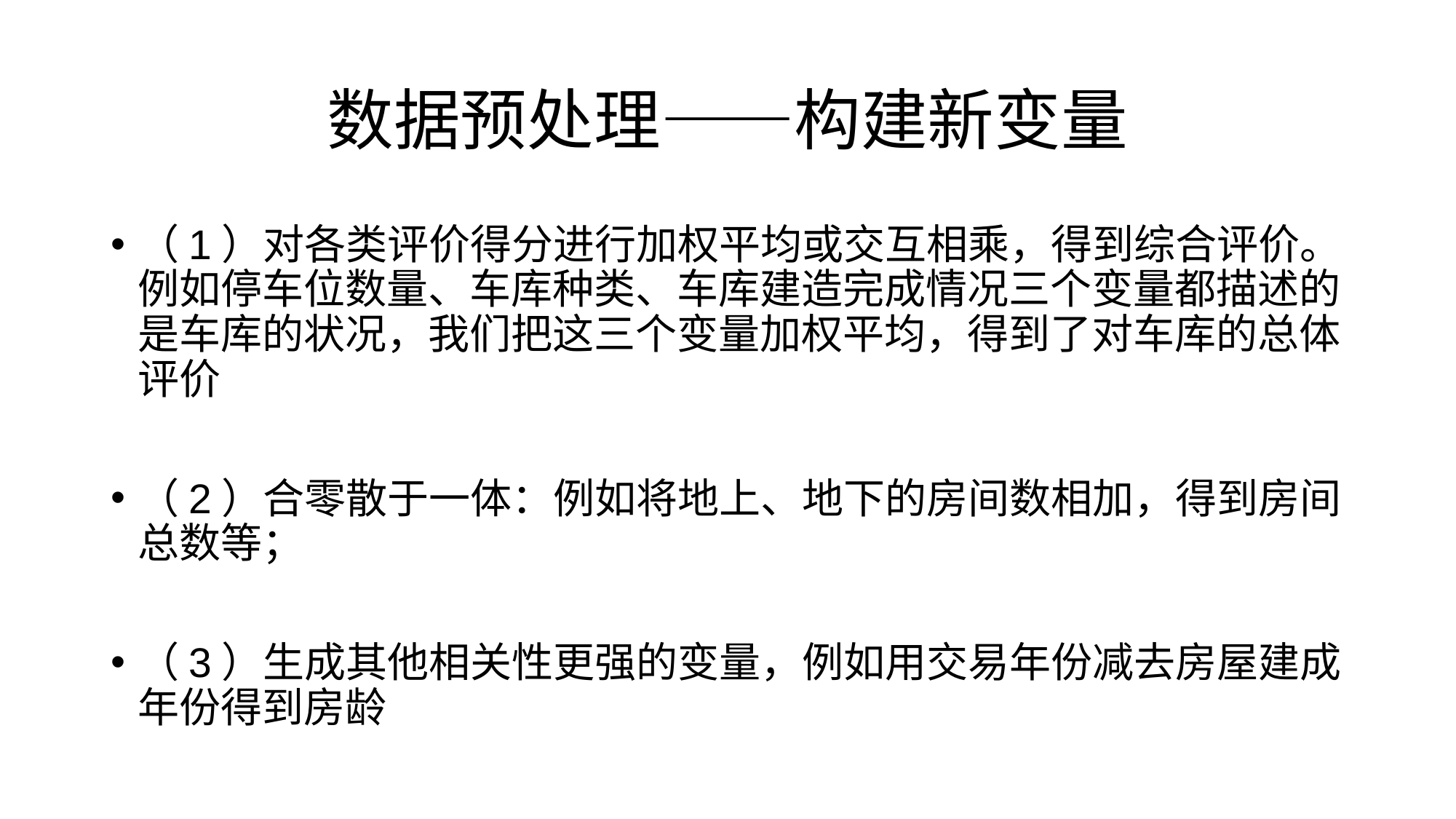

# 数据预处理——构建新变量
（1）对各类评价得分进行加权平均或交互相乘，得到综合评价。例如停车位数量、车库种类、车库建造完成情况三个变量都描述的是车库的状况，我们把这三个变量加权平均，得到了对车库的总体评价

（2）合零散于一体：例如将地上、地下的房间数相加，得到房间总数等；

（3）生成其他相关性更强的变量，例如用交易年份减去房屋建成年份得到房龄